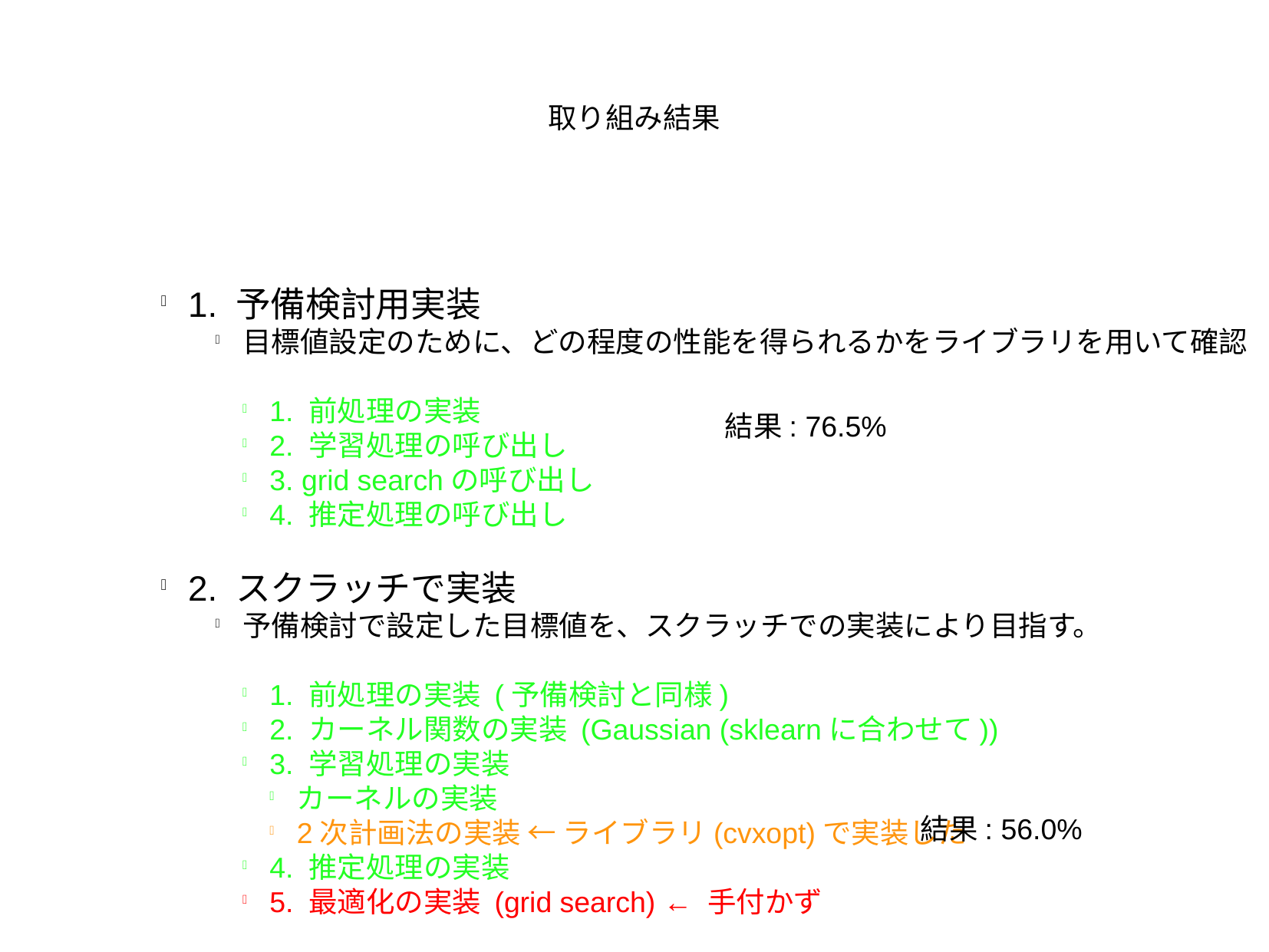

取り組み結果
1. 予備検討用実装
目標値設定のために、どの程度の性能を得られるかをライブラリを用いて確認

1. 前処理の実装
2. 学習処理の呼び出し
3. grid searchの呼び出し
4. 推定処理の呼び出し

2. スクラッチで実装
予備検討で設定した目標値を、スクラッチでの実装により目指す。

1. 前処理の実装 (予備検討と同様)
2. カーネル関数の実装 (Gaussian (sklearnに合わせて))
3. 学習処理の実装
カーネルの実装
2次計画法の実装 ← ライブラリ(cvxopt)で実装した
4. 推定処理の実装
5. 最適化の実装 (grid search) ← 手付かず
結果: 76.5%
結果: 56.0%